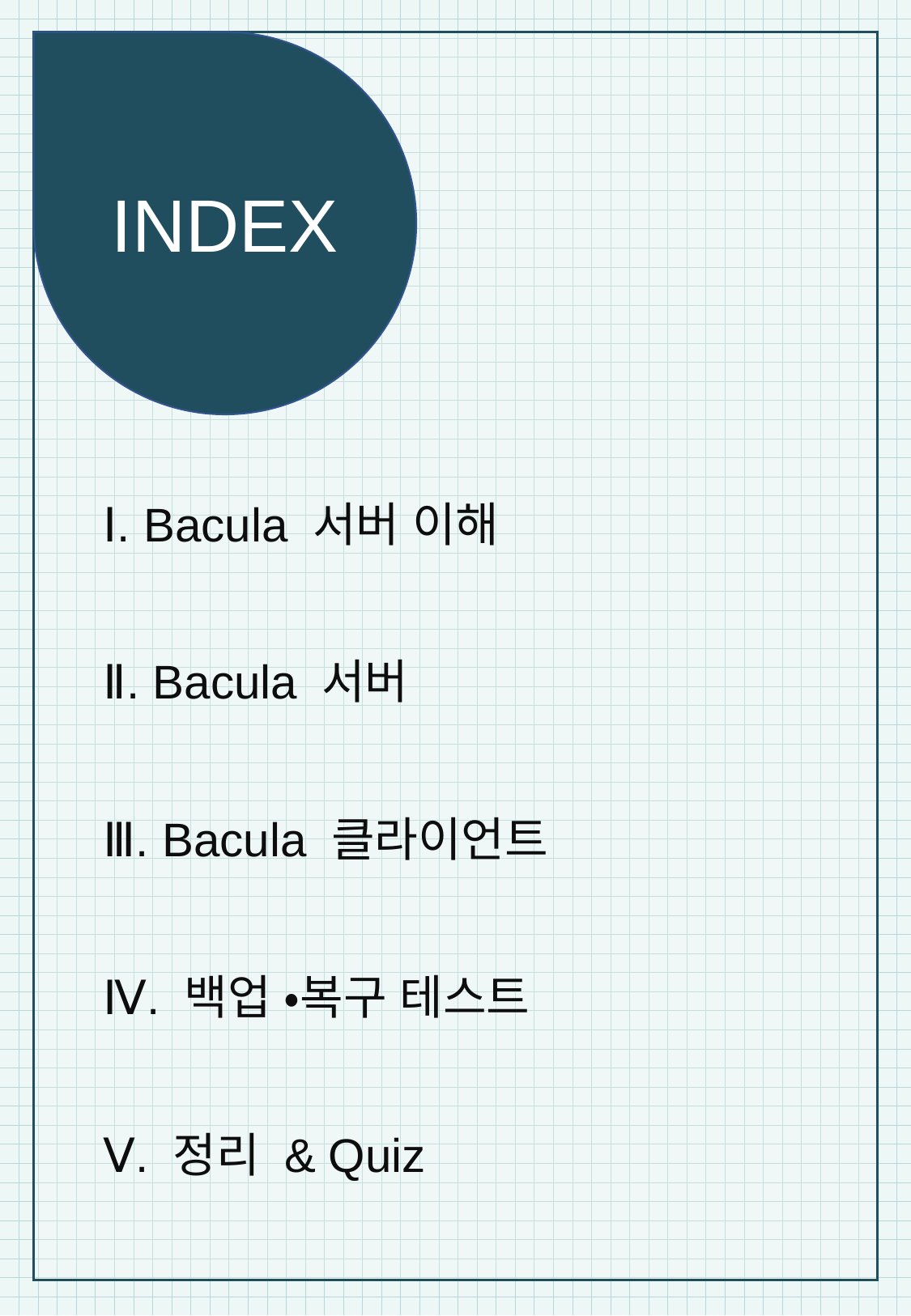

INDEX

Ⅰ. Bacula 서버 이해

Ⅱ. Bacula 서버

Ⅲ. Bacula 클라이언트

Ⅳ. 백업 •복구 테스트

Ⅴ. 정리 & Quiz